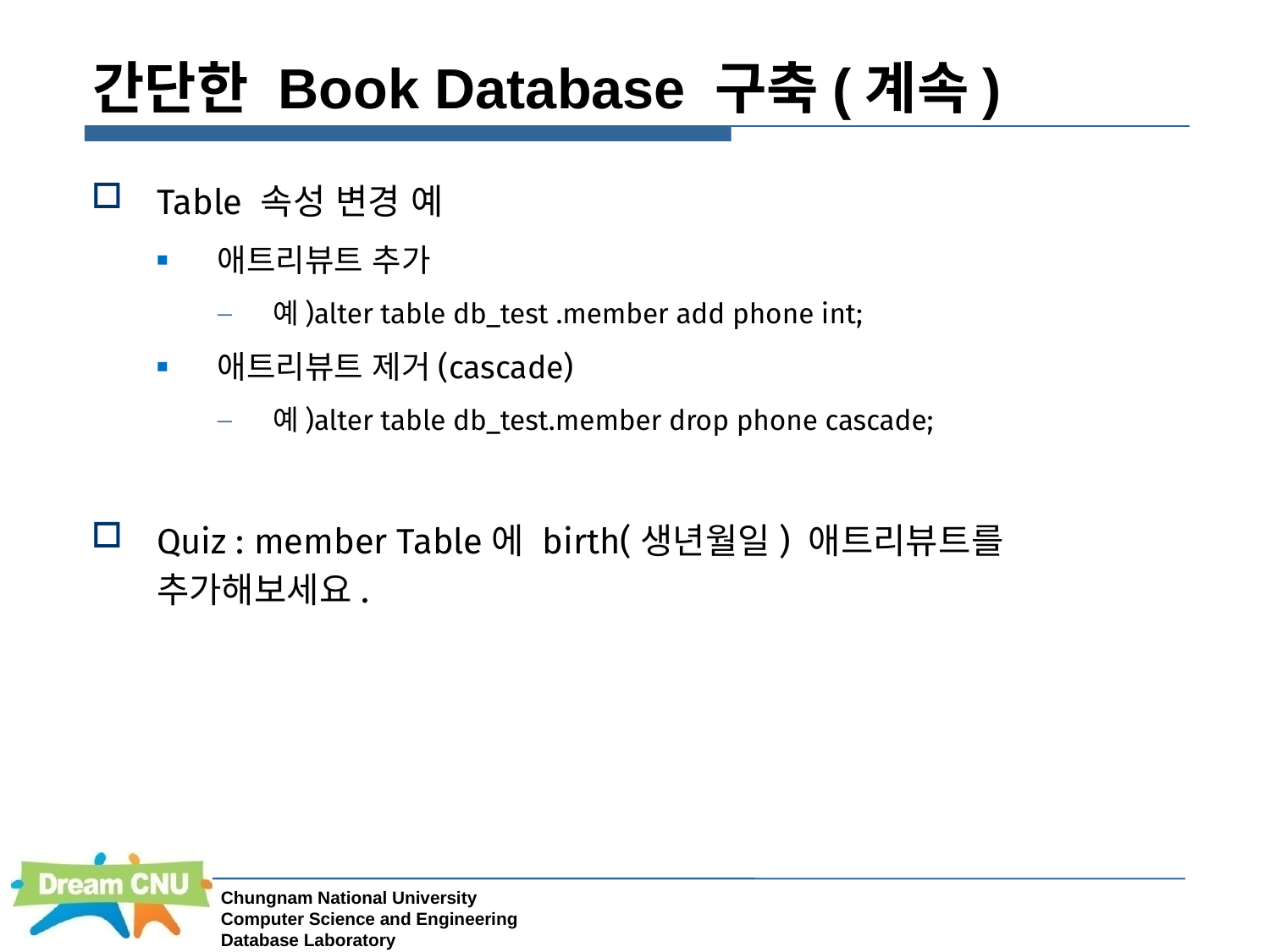

# 간단한 Book Database 구축(계속)
Table 속성 변경 예
애트리뷰트 추가
예)alter table db_test .member add phone int;
애트리뷰트 제거(cascade)
예)alter table db_test.member drop phone cascade;

Quiz : member Table에 birth(생년월일) 애트리뷰트를 추가해보세요.